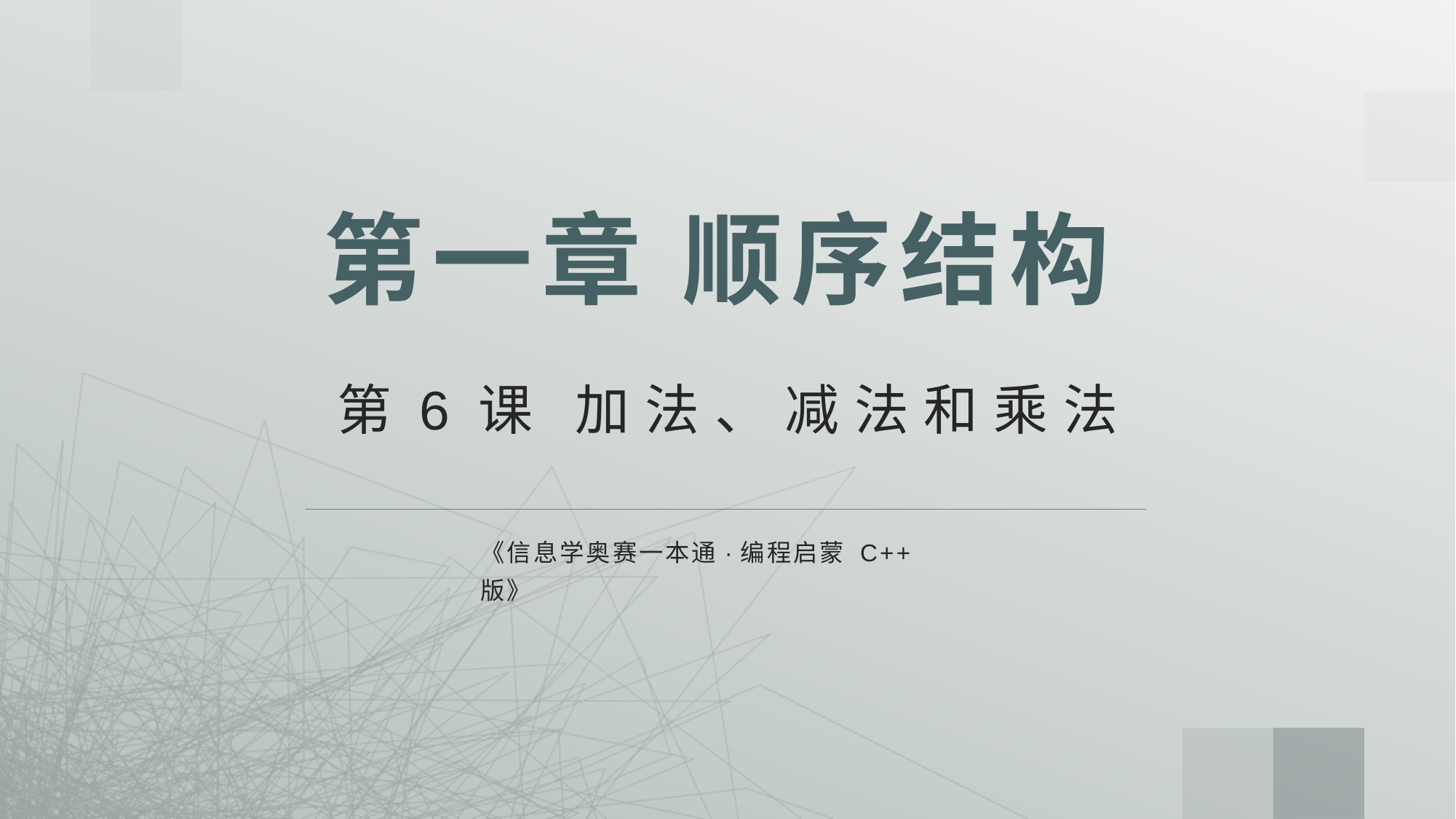

# 第一章 顺序结构
第6课 加法、减法和乘法
《信息学奥赛一本通·编程启蒙 C++版》